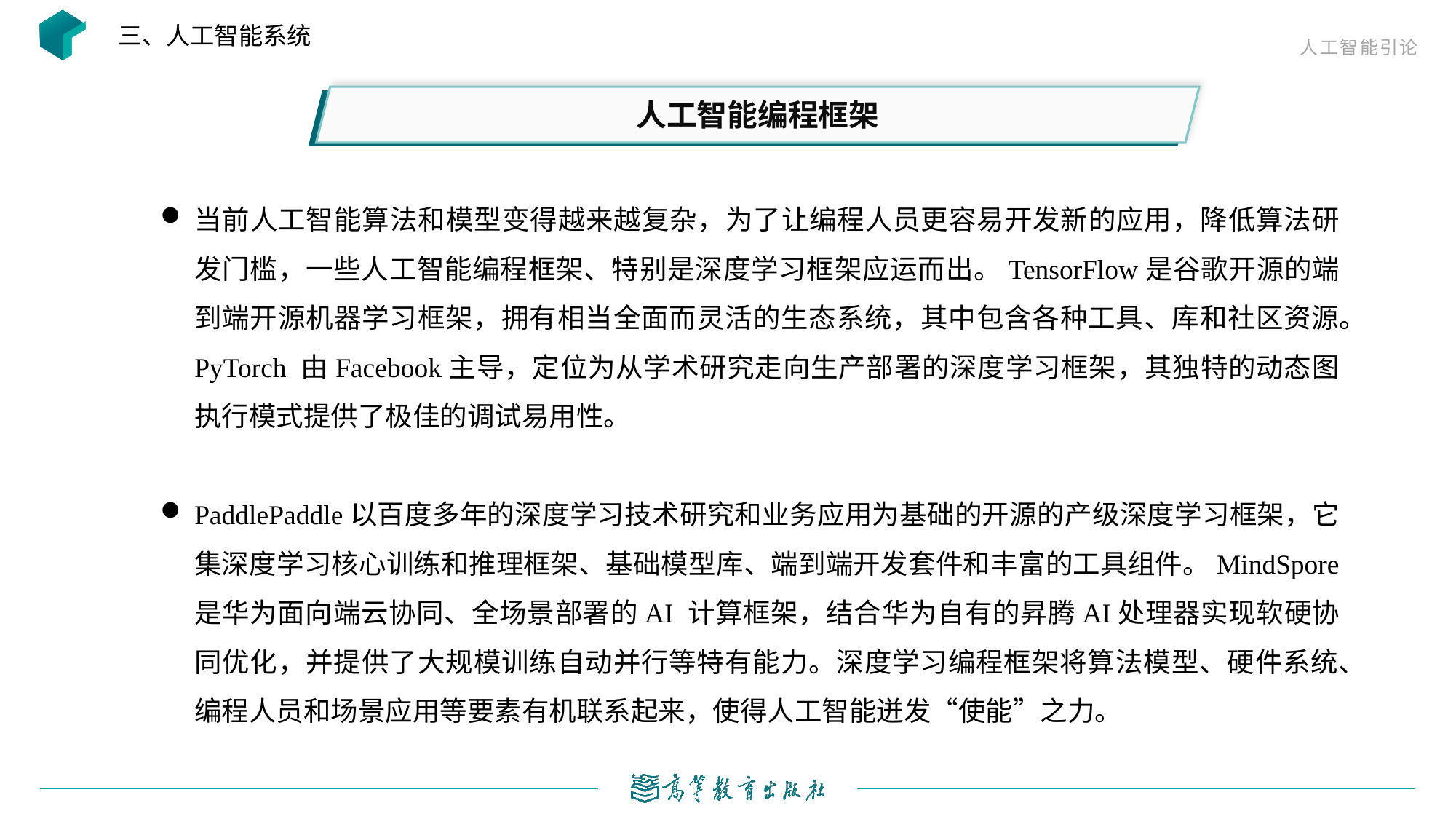

三、人工智能系统

人工智能编程框架
当前人工智能算法和模型变得越来越复杂，为了让编程人员更容易开发新的应用，降低算法研发门槛，一些人工智能编程框架、特别是深度学习框架应运而出。TensorFlow是谷歌开源的端到端开源机器学习框架，拥有相当全面而灵活的生态系统，其中包含各种工具、库和社区资源。PyTorch 由Facebook主导，定位为从学术研究走向生产部署的深度学习框架，其独特的动态图执行模式提供了极佳的调试易用性。

PaddlePaddle以百度多年的深度学习技术研究和业务应用为基础的开源的产级深度学习框架，它集深度学习核心训练和推理框架、基础模型库、端到端开发套件和丰富的工具组件。MindSpore 是华为面向端云协同、全场景部署的AI 计算框架，结合华为自有的昇腾AI处理器实现软硬协同优化，并提供了大规模训练自动并行等特有能力。深度学习编程框架将算法模型、硬件系统、编程人员和场景应用等要素有机联系起来，使得人工智能迸发“使能”之力。